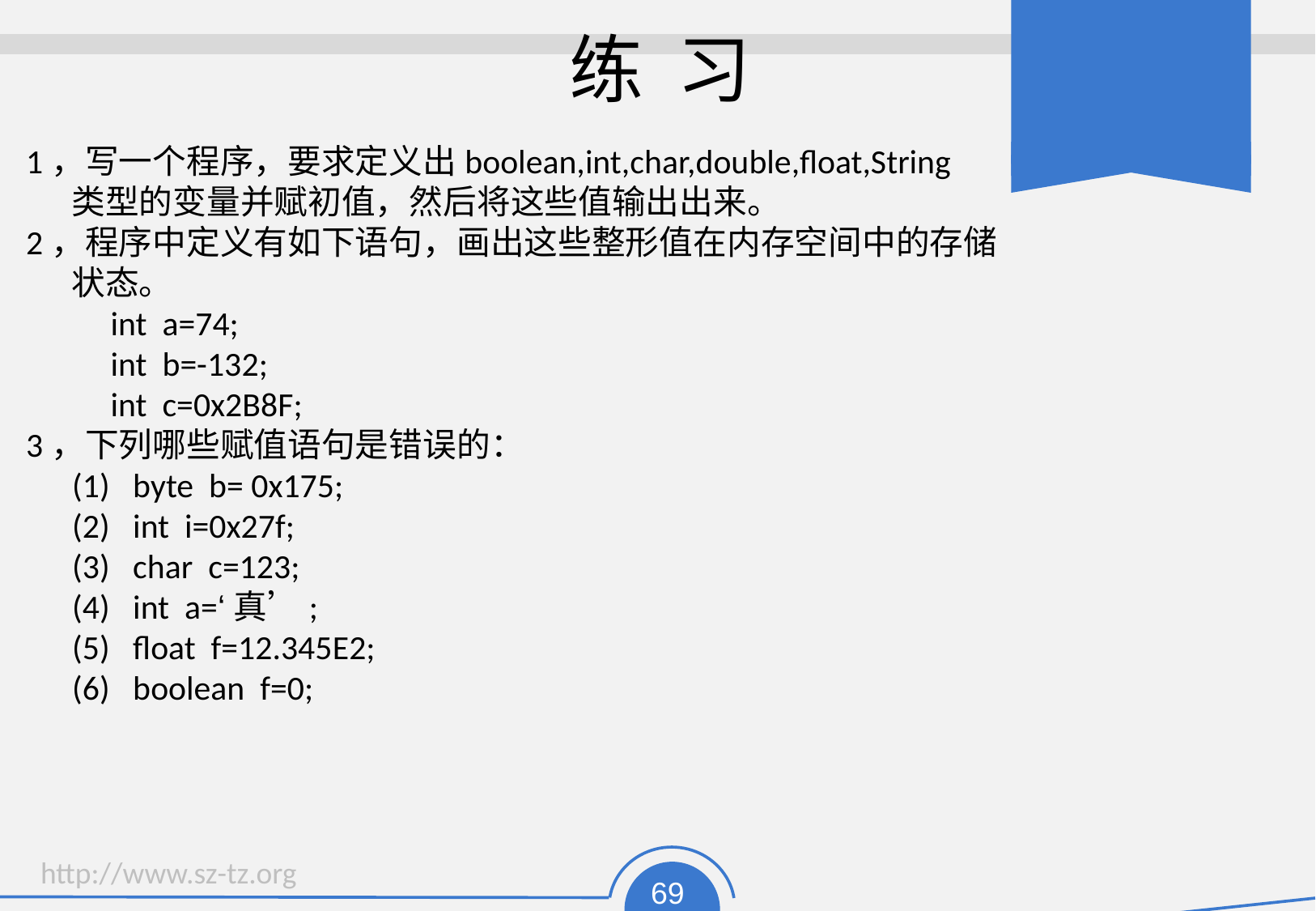

# 练  习
1，写一个程序，要求定义出boolean,int,char,double,float,String
     类型的变量并赋初值，然后将这些值输出出来。
2，程序中定义有如下语句，画出这些整形值在内存空间中的存储
     状态。
           int  a=74;
           int  b=-132;
           int  c=0x2B8F;
3，下列哪些赋值语句是错误的：
      (1)   byte  b= 0x175;
      (2)   int  i=0x27f;
      (3)   char  c=123;
      (4)   int  a=‘真’;
      (5)   float  f=12.345E2;
      (6)   boolean  f=0;